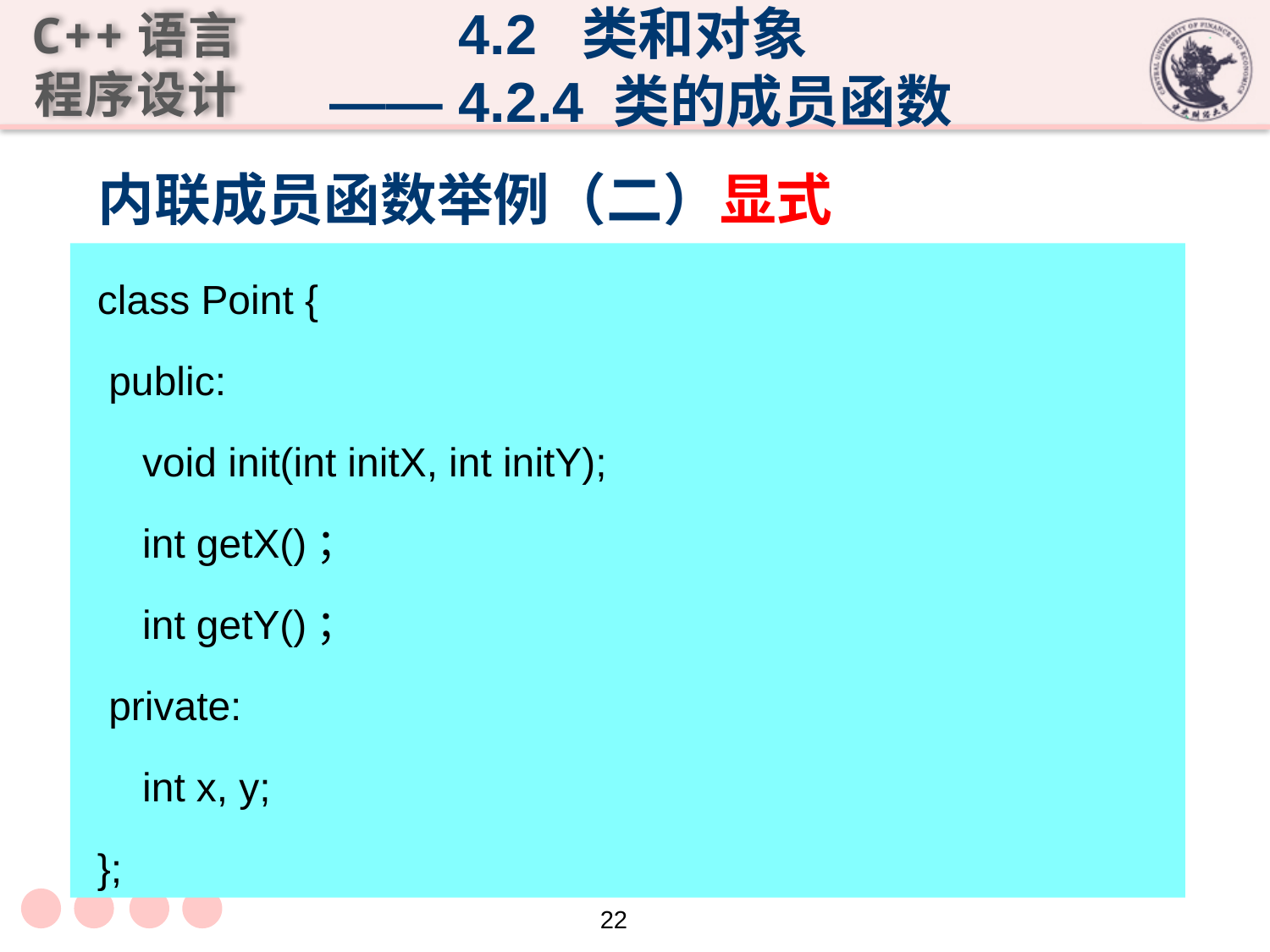

4.2  类和对象
 —— 4.2.4 类的成员函数
内联成员函数举例（二）显式
class Point {
 public:
    void init(int initX, int initY);
    int getX()；
    int getY()；
 private:
    int x, y;
};
22